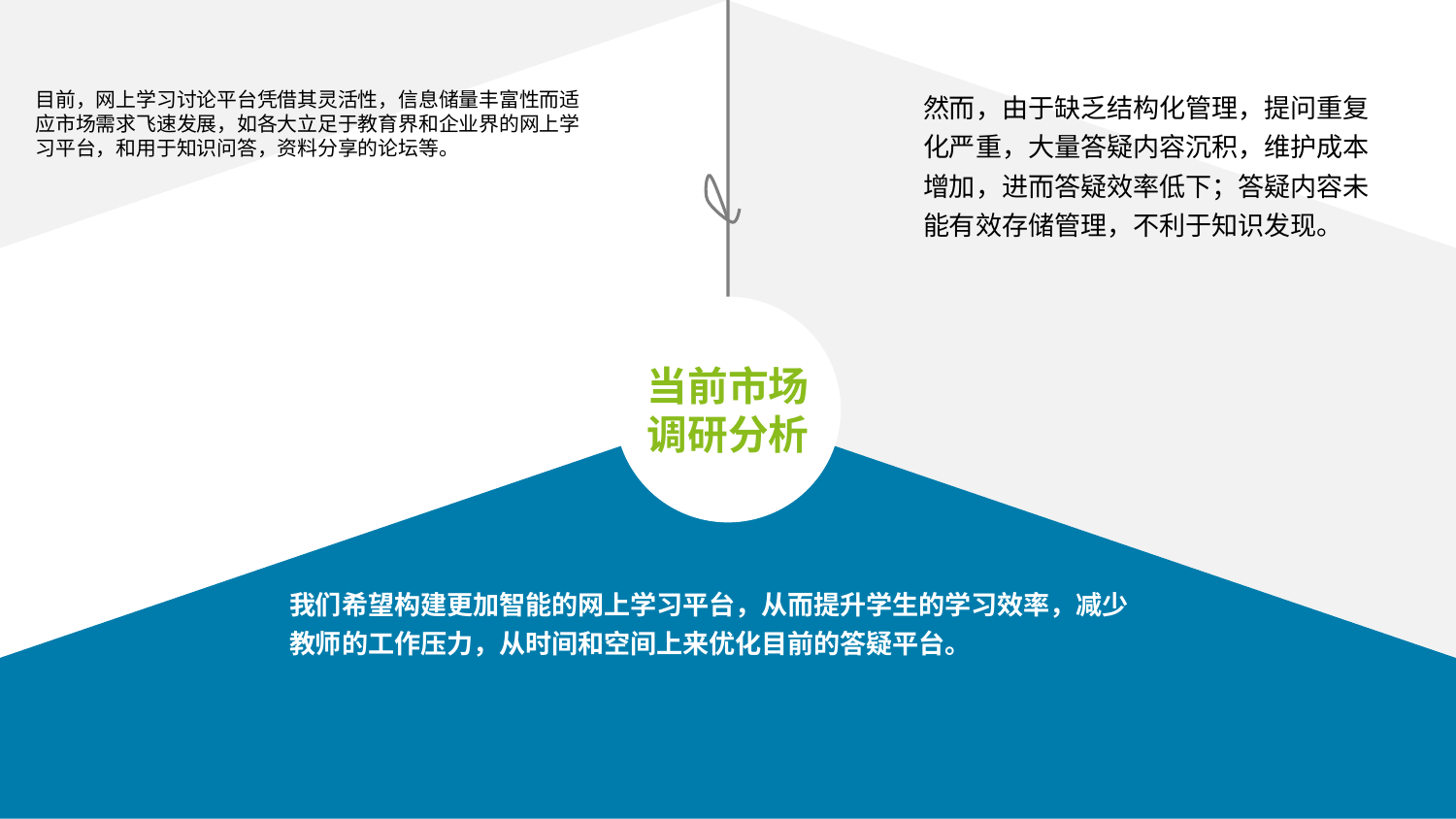

然而，由于缺乏结构化管理，提问重复化严重，大量答疑内容沉积，维护成本增加，进而答疑效率低下；答疑内容未能有效存储管理，不利于知识发现。
目前，网上学习讨论平台凭借其灵活性，信息储量丰富性而适应市场需求飞速发展，如各大立足于教育界和企业界的网上学习平台，和用于知识问答，资料分享的论坛等。

当前市场
调研分析

我们希望构建更加智能的网上学习平台，从而提升学生的学习效率，减少教师的工作压力，从时间和空间上来优化目前的答疑平台。